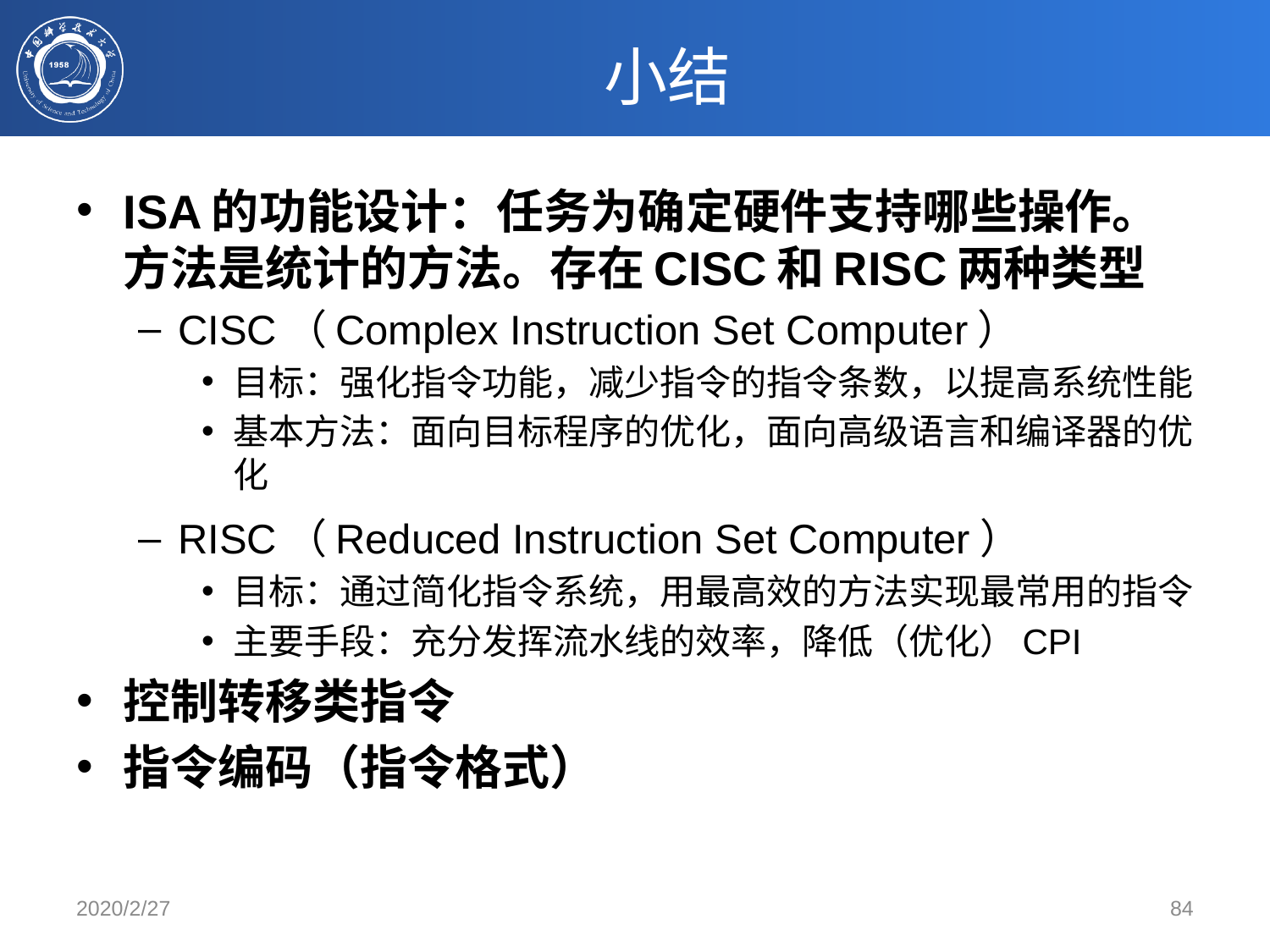

# 小结
ISA的功能设计：任务为确定硬件支持哪些操作。方法是统计的方法。存在CISC和RISC两种类型
CISC（Complex Instruction Set Computer）
目标：强化指令功能，减少指令的指令条数，以提高系统性能
基本方法：面向目标程序的优化，面向高级语言和编译器的优化
RISC（Reduced Instruction Set Computer）
目标：通过简化指令系统，用最高效的方法实现最常用的指令
主要手段：充分发挥流水线的效率，降低（优化）CPI
控制转移类指令
指令编码（指令格式）

2020/2/27
84